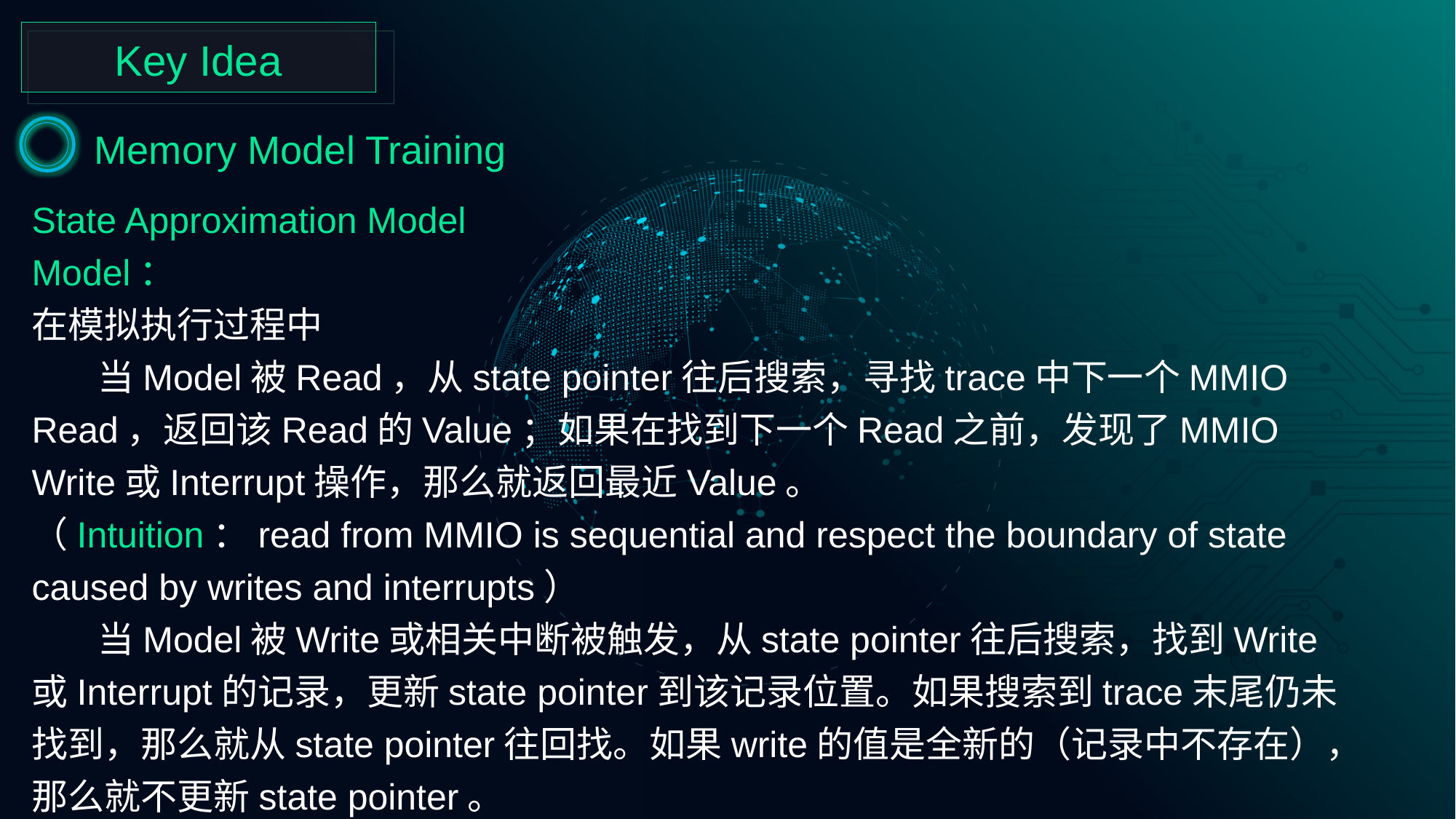

Key Idea

Memory Model Training
State Approximation Model
Model：
在模拟执行过程中
       当Model被Read，从state pointer往后搜索，寻找trace中下一个MMIO Read，返回该Read的Value；如果在找到下一个Read之前，发现了MMIO Write或Interrupt操作，那么就返回最近Value。
（Intuition：read from MMIO is sequential and respect the boundary of state caused by writes and interrupts）
       当Model被Write或相关中断被触发，从state pointer往后搜索，找到Write或Interrupt的记录，更新state pointer到该记录位置。如果搜索到trace末尾仍未找到，那么就从state pointer往回找。如果write的值是全新的（记录中不存在），那么就不更新state pointer。